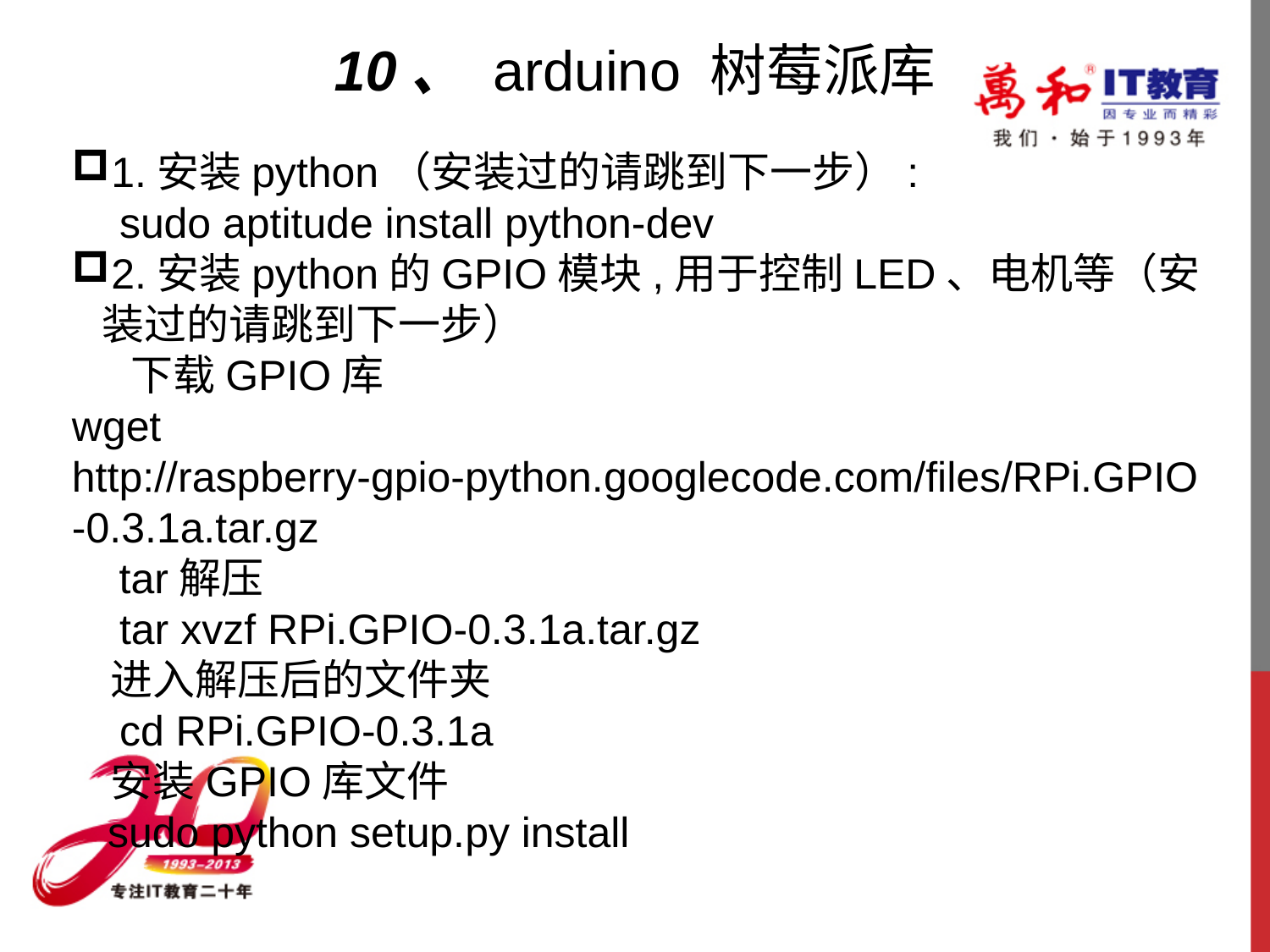

# 10、 arduino 树莓派库
1.安装python（安装过的请跳到下一步）:
    sudo aptitude install python-dev
2.安装python的GPIO模块,用于控制LED、电机等（安装过的请跳到下一步） 
   下载GPIO库
wget http://raspberry-gpio-python.googlecode.com/files/RPi.GPIO-0.3.1a.tar.gz
    tar解压
    tar xvzf RPi.GPIO-0.3.1a.tar.gz
   进入解压后的文件夹
    cd RPi.GPIO-0.3.1a
   安装GPIO库文件
   sudo python setup.py install